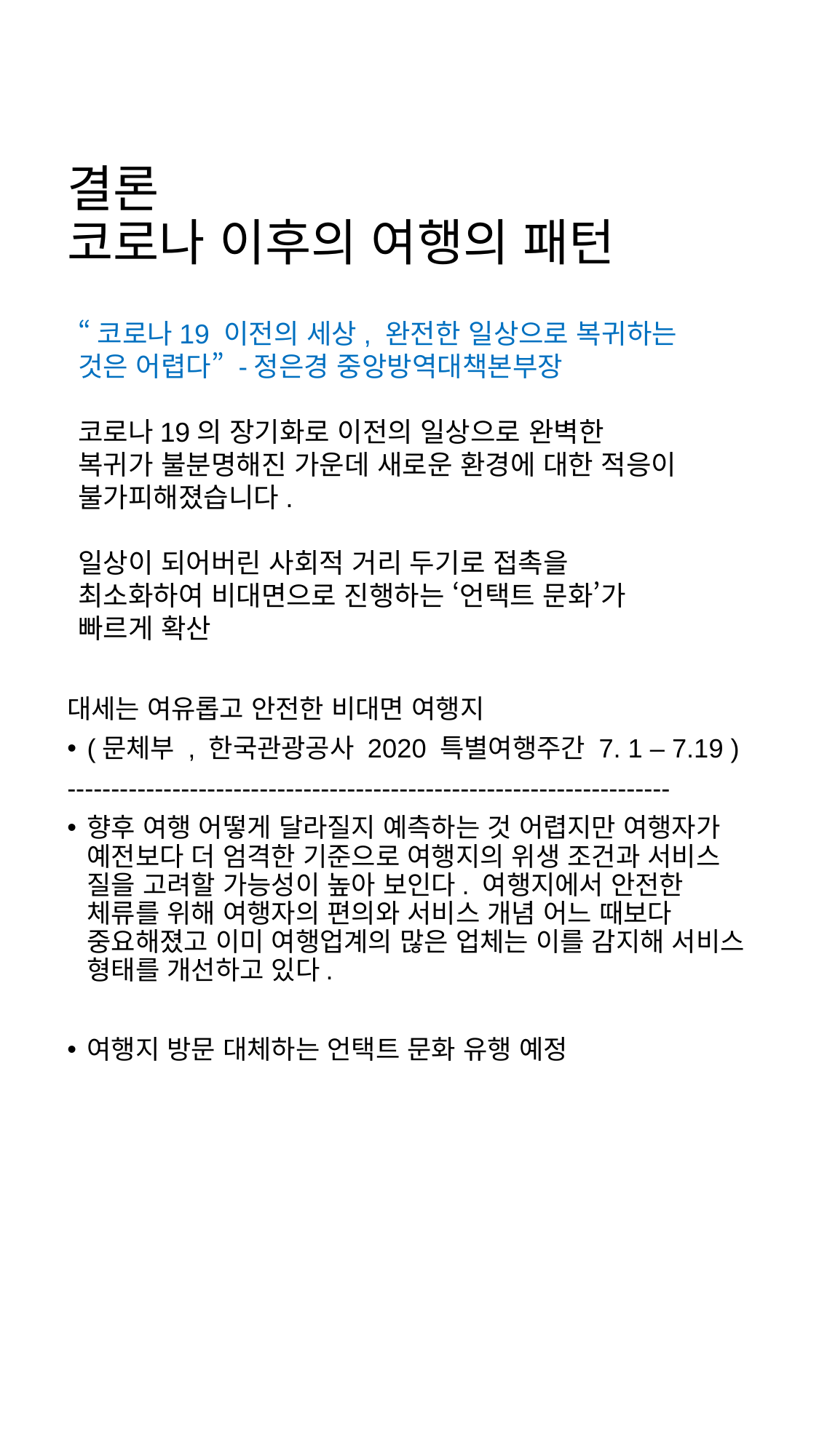

# 결론 코로나 이후의 여행의 패턴
“코로나19 이전의 세상, 완전한 일상으로 복귀하는 것은 어렵다” -정은경 중앙방역대책본부장
코로나19의 장기화로 이전의 일상으로 완벽한 복귀가 불분명해진 가운데 새로운 환경에 대한 적응이 불가피해졌습니다.
일상이 되어버린 사회적 거리 두기로 접촉을 최소화하여 비대면으로 진행하는 ‘언택트 문화’가 빠르게 확산
대세는 여유롭고 안전한 비대면 여행지
(문체부 , 한국관광공사 2020 특별여행주간 7. 1 – 7.19 )
---------------------------------------------------------------------
향후 여행 어떻게 달라질지 예측하는 것 어렵지만 여행자가 예전보다 더 엄격한 기준으로 여행지의 위생 조건과 서비스 질을 고려할 가능성이 높아 보인다. 여행지에서 안전한 체류를 위해 여행자의 편의와 서비스 개념 어느 때보다 중요해졌고 이미 여행업계의 많은 업체는 이를 감지해 서비스 형태를 개선하고 있다.

여행지 방문 대체하는 언택트 문화 유행 예정